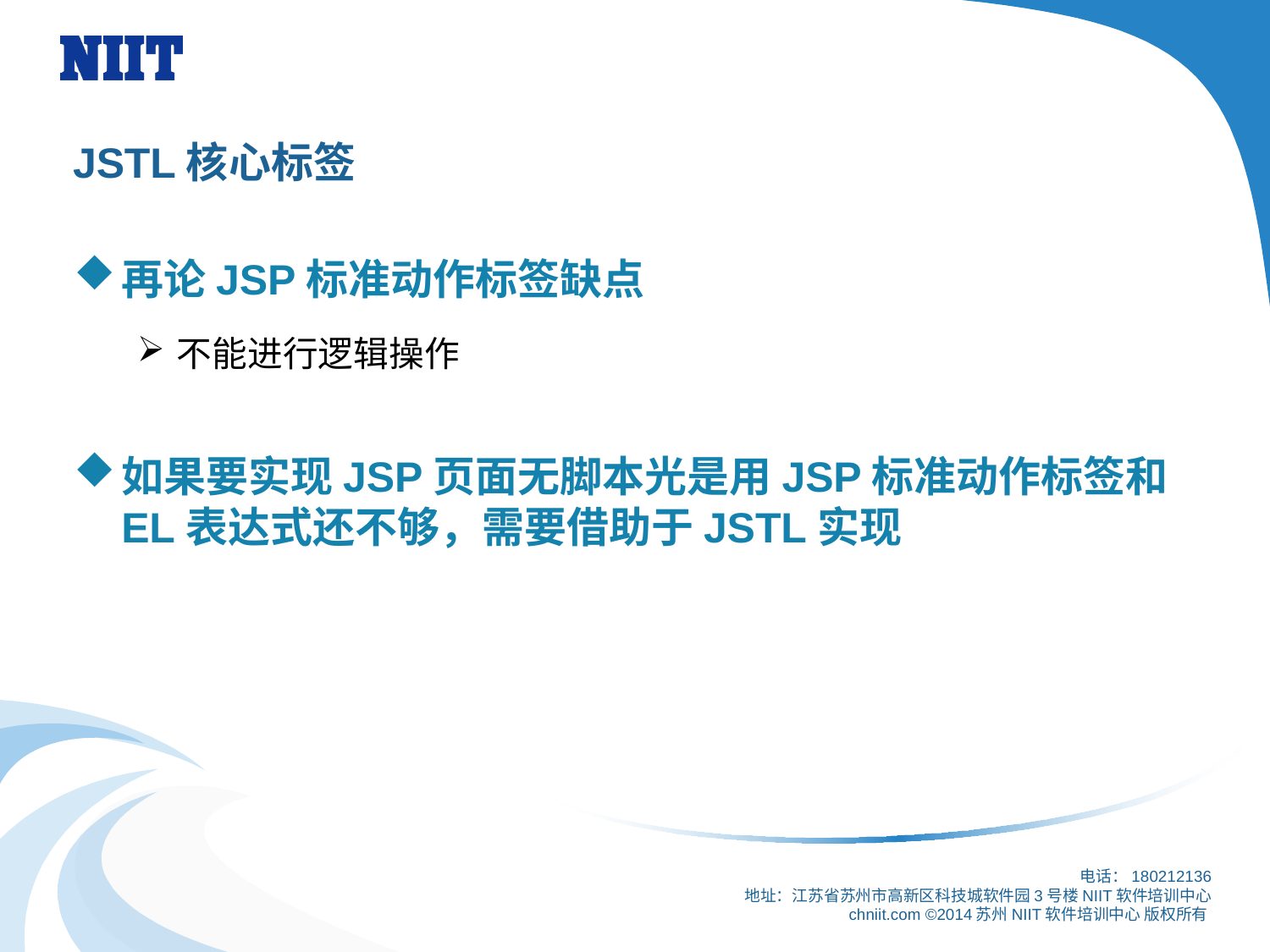

# JSTL核心标签
再论JSP标准动作标签缺点
不能进行逻辑操作

如果要实现JSP页面无脚本光是用JSP标准动作标签和EL表达式还不够，需要借助于JSTL实现